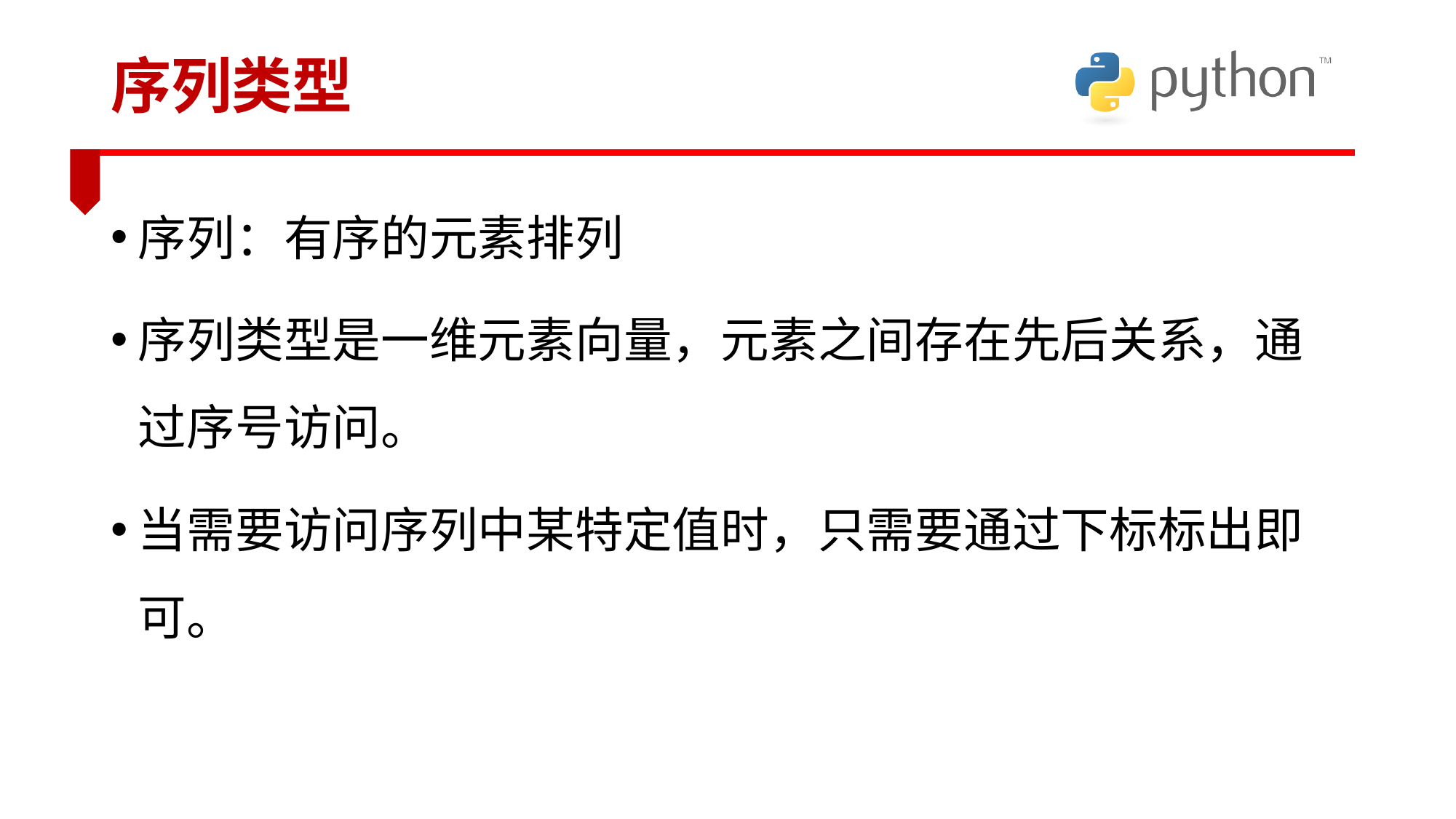

# 序列类型
序列：有序的元素排列
序列类型是一维元素向量，元素之间存在先后关系，通过序号访问。
当需要访问序列中某特定值时，只需要通过下标标出即可。